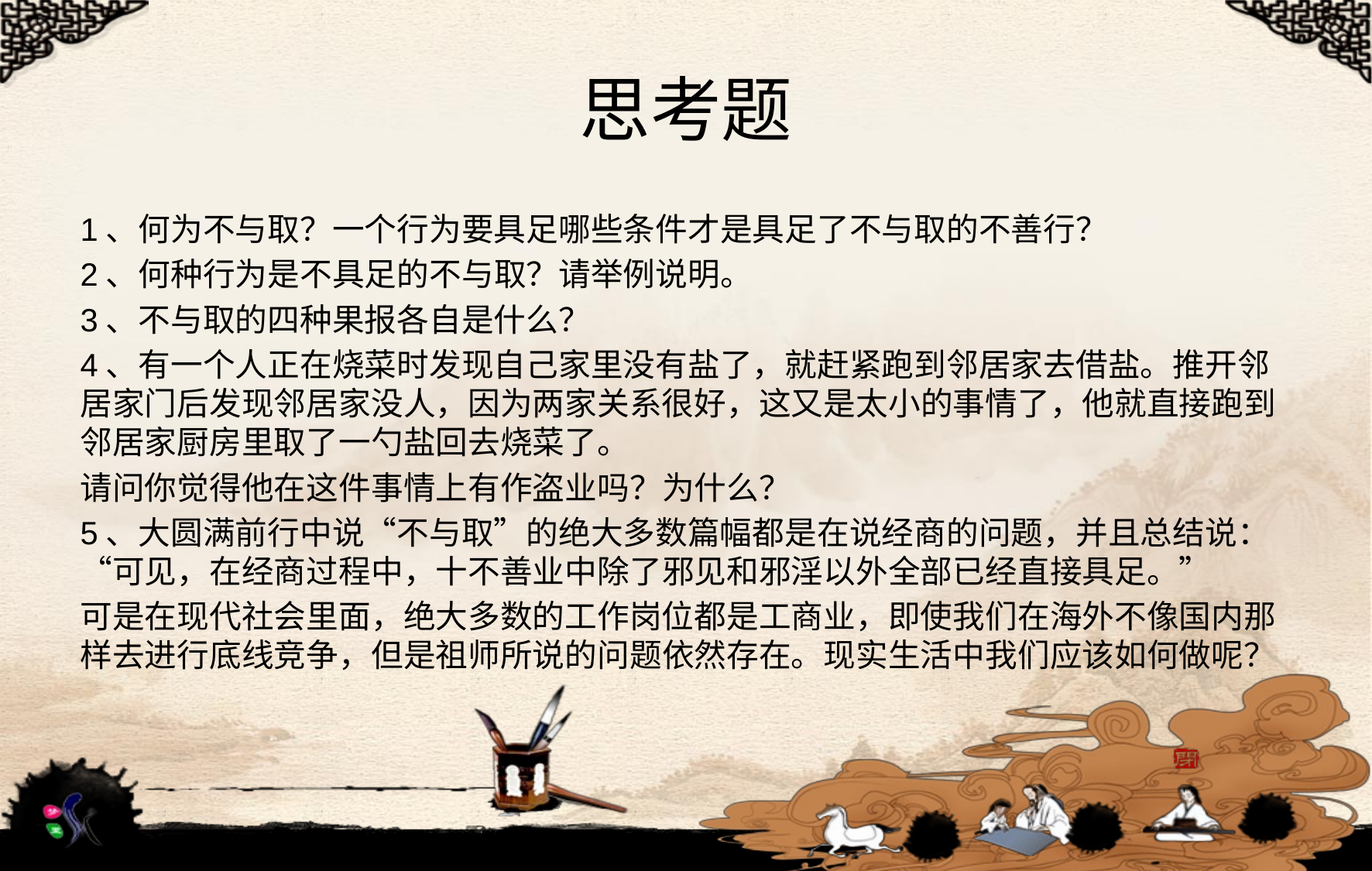

# 思考题
1、何为不与取？一个行为要具足哪些条件才是具足了不与取的不善行？
2、何种行为是不具足的不与取？请举例说明。
3、不与取的四种果报各自是什么？
4、有一个人正在烧菜时发现自己家里没有盐了，就赶紧跑到邻居家去借盐。推开邻居家门后发现邻居家没人，因为两家关系很好，这又是太小的事情了，他就直接跑到邻居家厨房里取了一勺盐回去烧菜了。
请问你觉得他在这件事情上有作盗业吗？为什么？
5、大圆满前行中说“不与取”的绝大多数篇幅都是在说经商的问题，并且总结说：“可见，在经商过程中，十不善业中除了邪见和邪淫以外全部已经直接具足。”
可是在现代社会里面，绝大多数的工作岗位都是工商业，即使我们在海外不像国内那样去进行底线竞争，但是祖师所说的问题依然存在。现实生活中我们应该如何做呢？